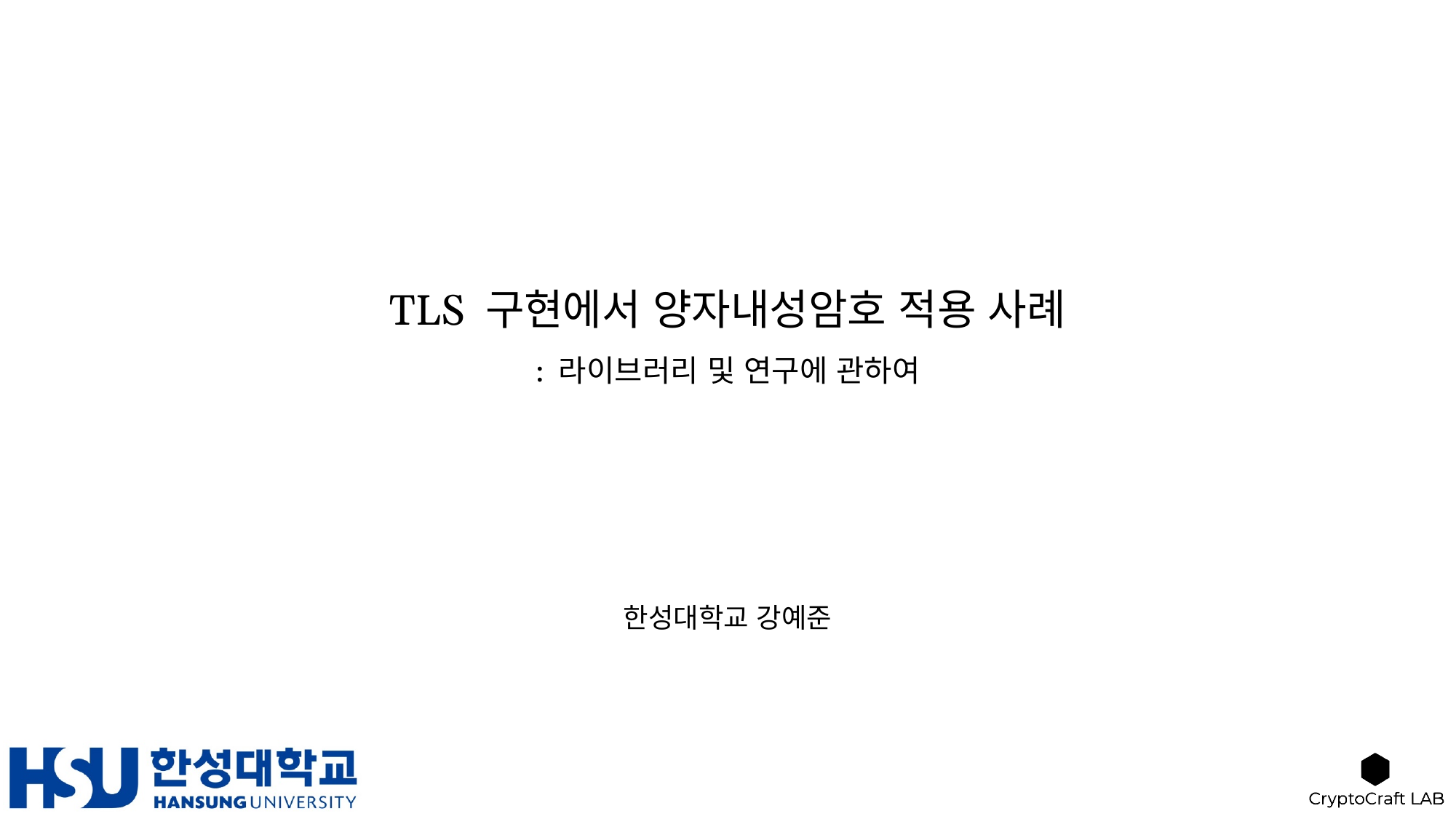

# TLS 구현에서 양자내성암호 적용 사례 : 라이브러리 및 연구에 관하여
한성대학교 강예준